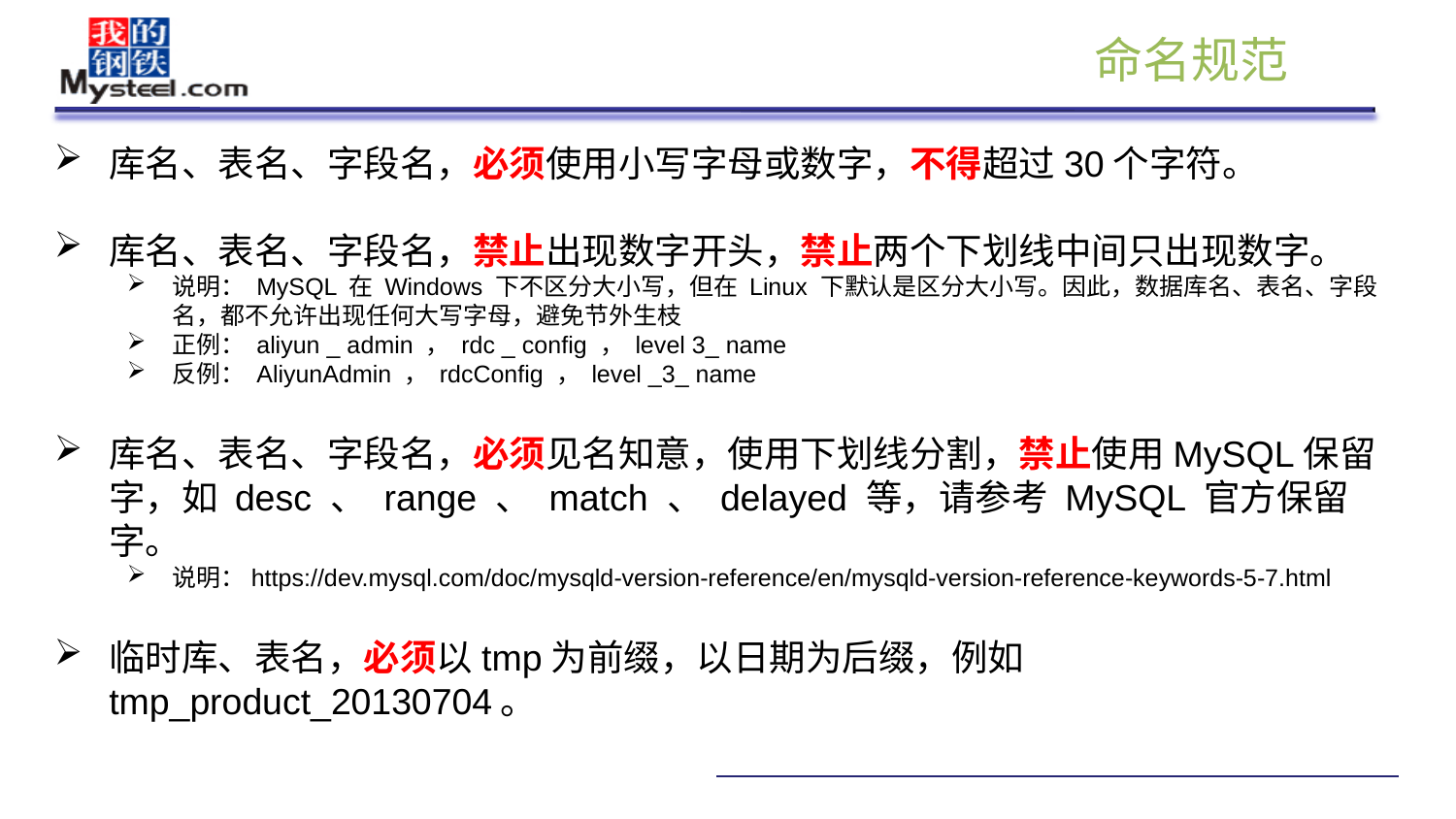

命名规范
库名、表名、字段名，必须使用小写字母或数字，不得超过30个字符。

库名、表名、字段名，禁止出现数字开头，禁止两个下划线中间只出现数字。
说明： MySQL 在 Windows 下不区分大小写，但在 Linux 下默认是区分大小写。因此，数据库名、表名、字段名，都不允许出现任何大写字母，避免节外生枝
正例： aliyun _ admin ， rdc _ config ， level 3_ name
反例： AliyunAdmin ， rdcConfig ， level _3_ name

库名、表名、字段名，必须见名知意，使用下划线分割，禁止使用MySQL保留字，如 desc 、 range 、 match 、 delayed 等，请参考 MySQL 官方保留字。
说明：https://dev.mysql.com/doc/mysqld-version-reference/en/mysqld-version-reference-keywords-5-7.html

临时库、表名，必须以tmp为前缀，以日期为后缀，例如tmp_product_20130704。